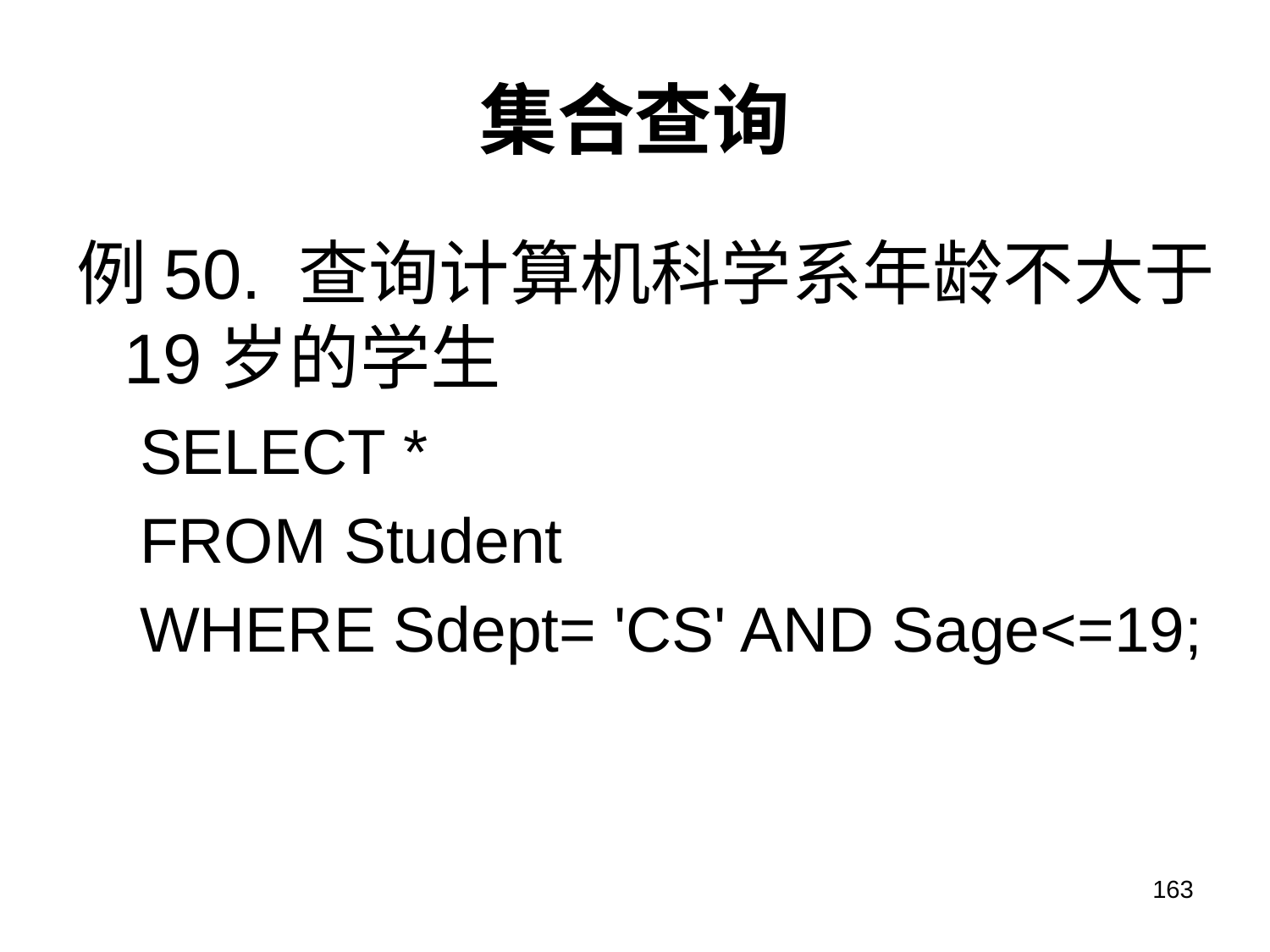

# 集合查询
例50. 查询计算机科学系年龄不大于19岁的学生
SELECT *
FROM Student
WHERE Sdept= 'CS' AND Sage<=19;

163